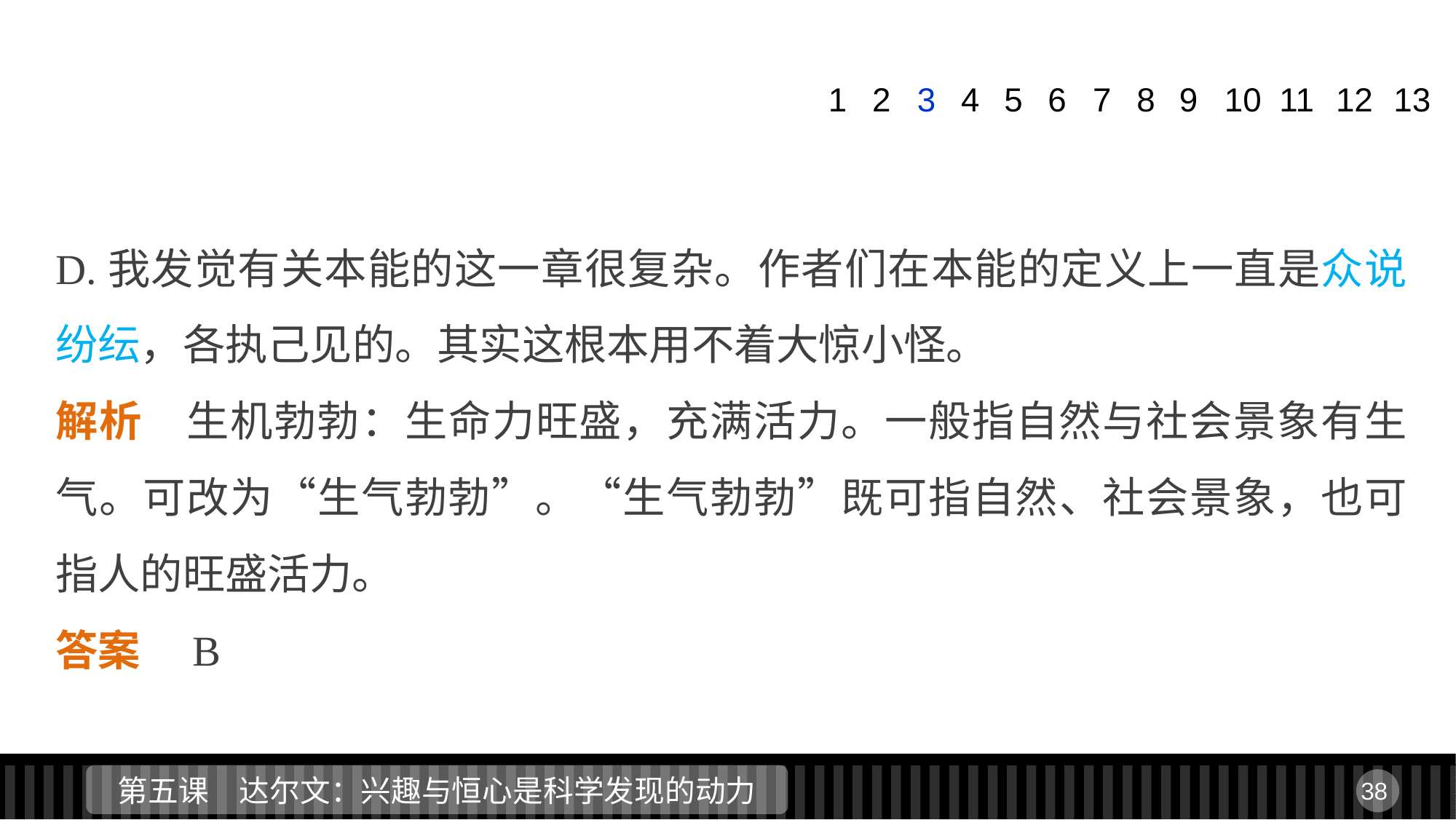

1
2
3
4
5
6
7
8
9
11
12
13
10
D.我发觉有关本能的这一章很复杂。作者们在本能的定义上一直是众说纷纭，各执己见的。其实这根本用不着大惊小怪。
解析　生机勃勃：生命力旺盛，充满活力。一般指自然与社会景象有生气。可改为“生气勃勃”。“生气勃勃”既可指自然、社会景象，也可指人的旺盛活力。
答案　B